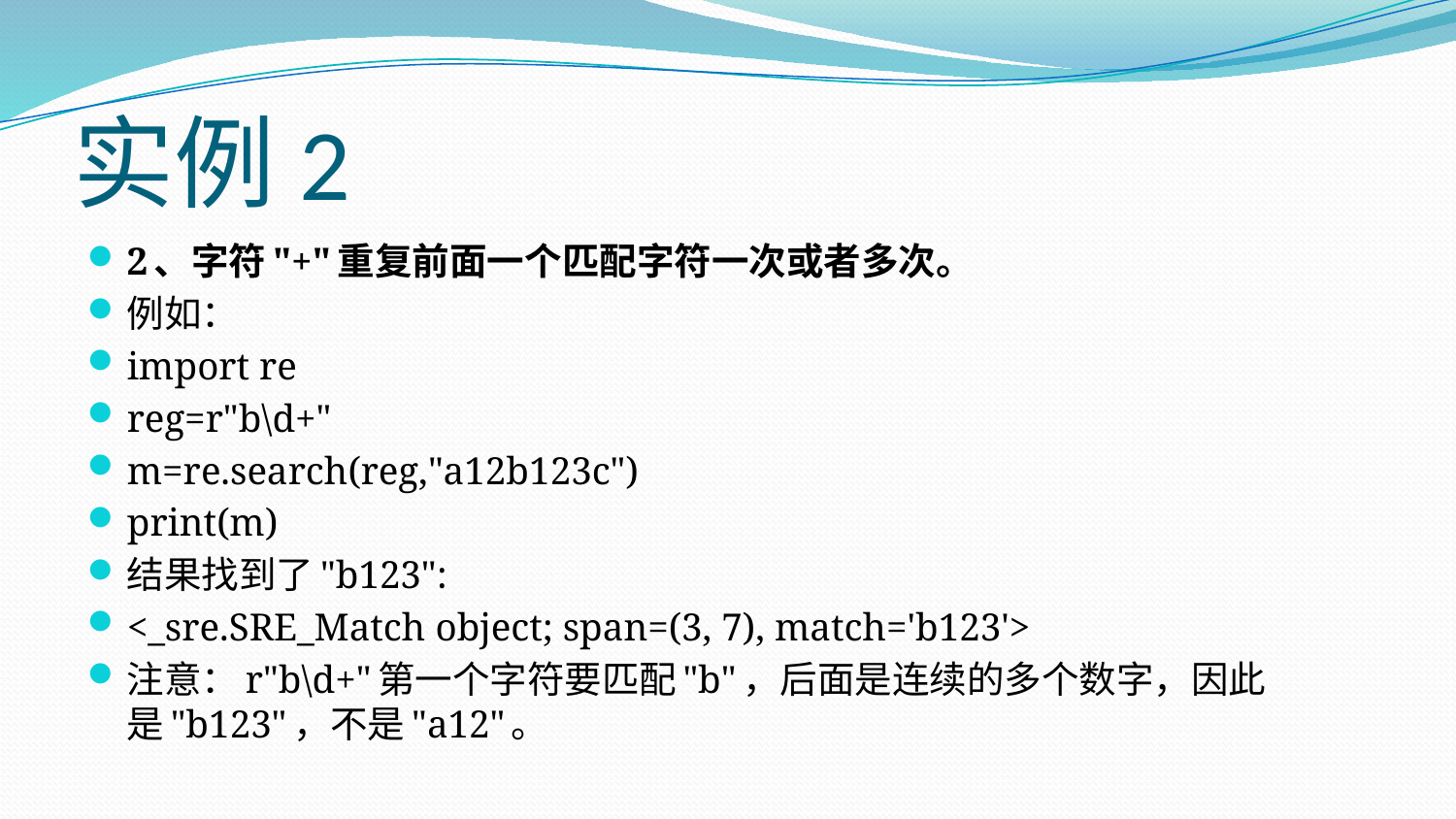

# 实例2
2、字符"+"重复前面一个匹配字符一次或者多次。
例如：
import re
reg=r"b\d+"
m=re.search(reg,"a12b123c")
print(m)
结果找到了"b123":
<_sre.SRE_Match object; span=(3, 7), match='b123'>
注意：r"b\d+"第一个字符要匹配"b"，后面是连续的多个数字，因此是"b123"，不是"a12"。